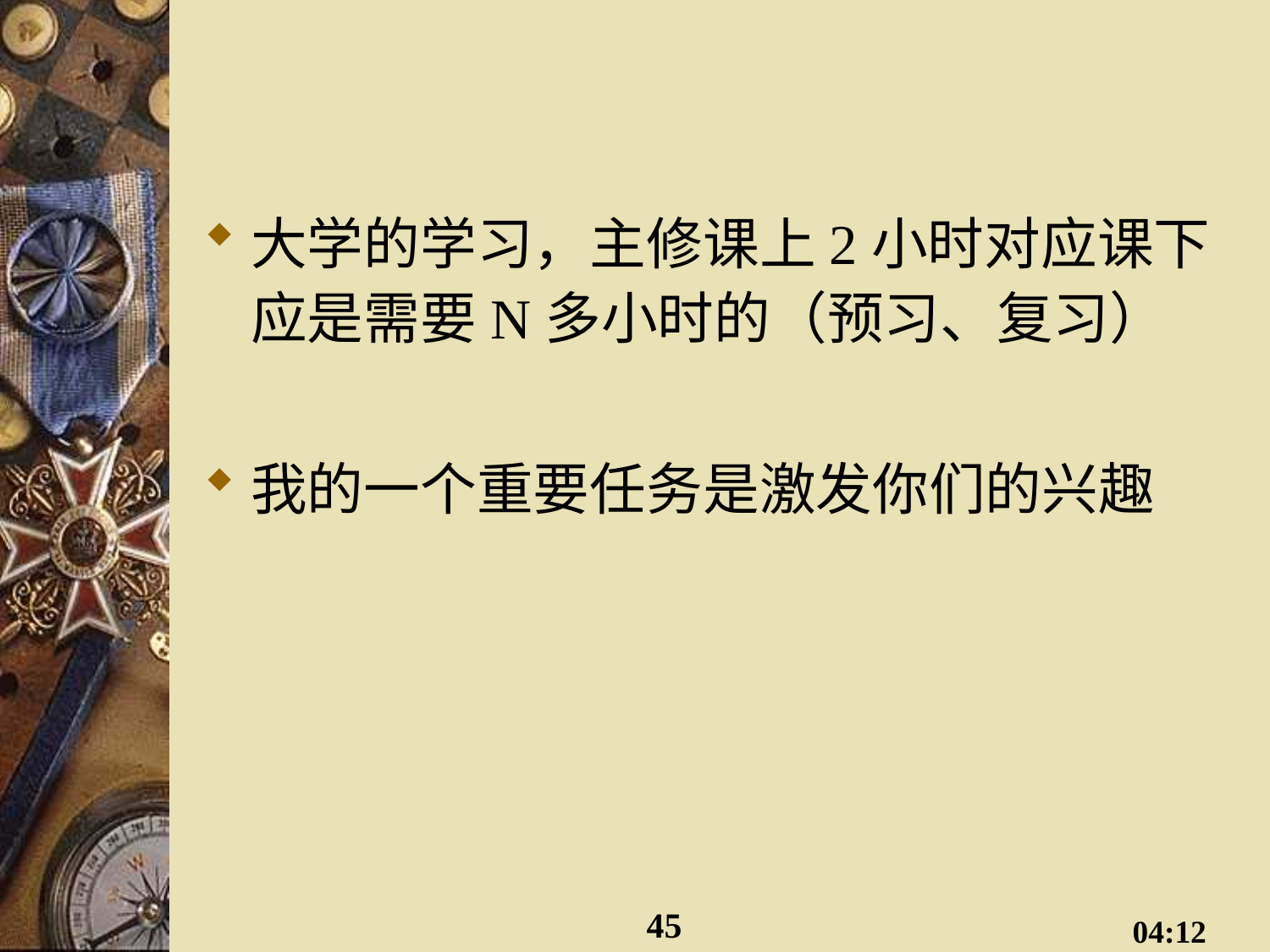

#
大学的学习，主修课上2小时对应课下应是需要N多小时的（预习、复习）

我的一个重要任务是激发你们的兴趣